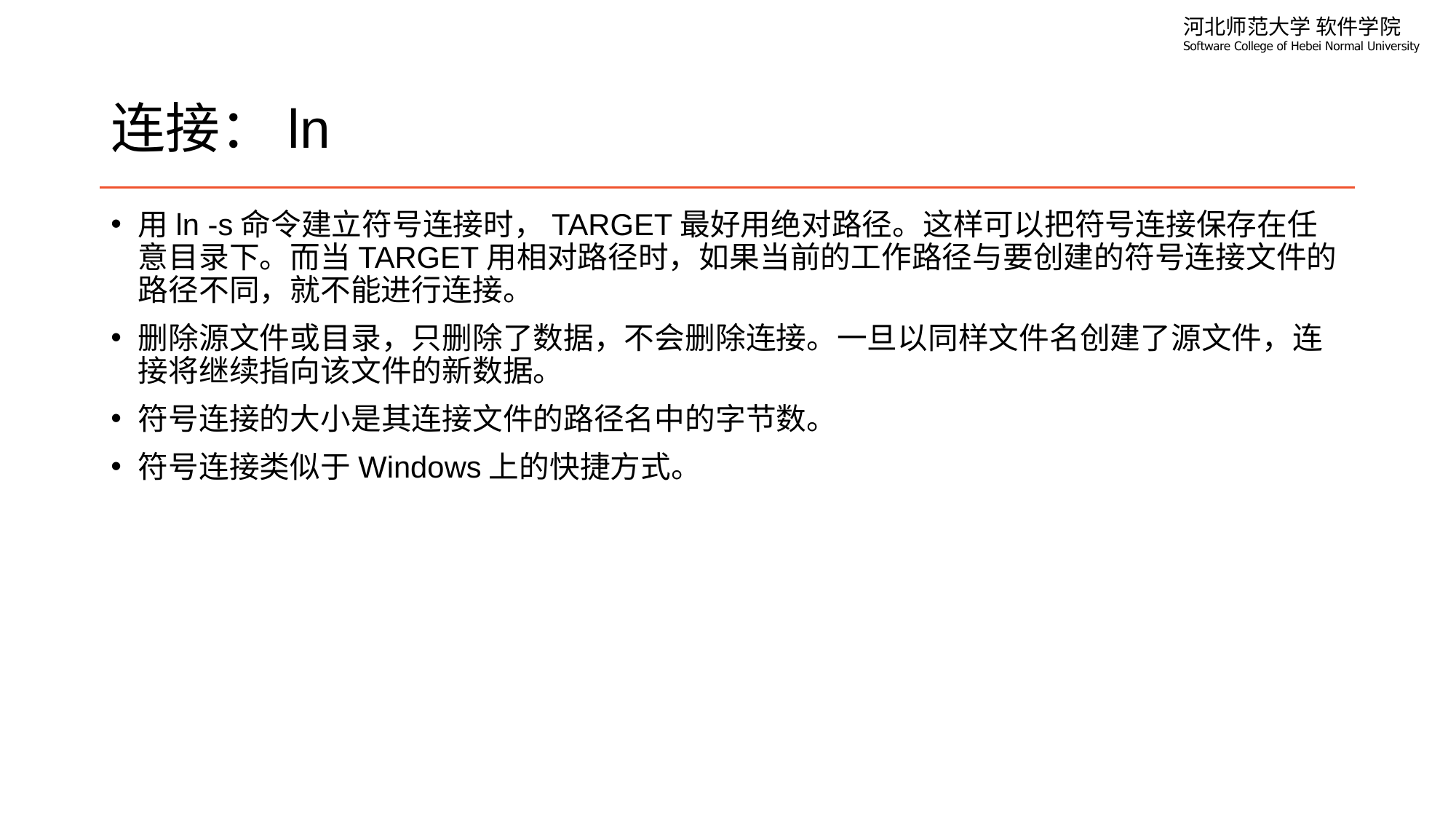

# 连接：ln
用ln -s命令建立符号连接时，TARGET最好用绝对路径。这样可以把符号连接保存在任意目录下。而当TARGET用相对路径时，如果当前的工作路径与要创建的符号连接文件的路径不同，就不能进行连接。
删除源文件或目录，只删除了数据，不会删除连接。一旦以同样文件名创建了源文件，连接将继续指向该文件的新数据。
符号连接的大小是其连接文件的路径名中的字节数。
符号连接类似于Windows上的快捷方式。